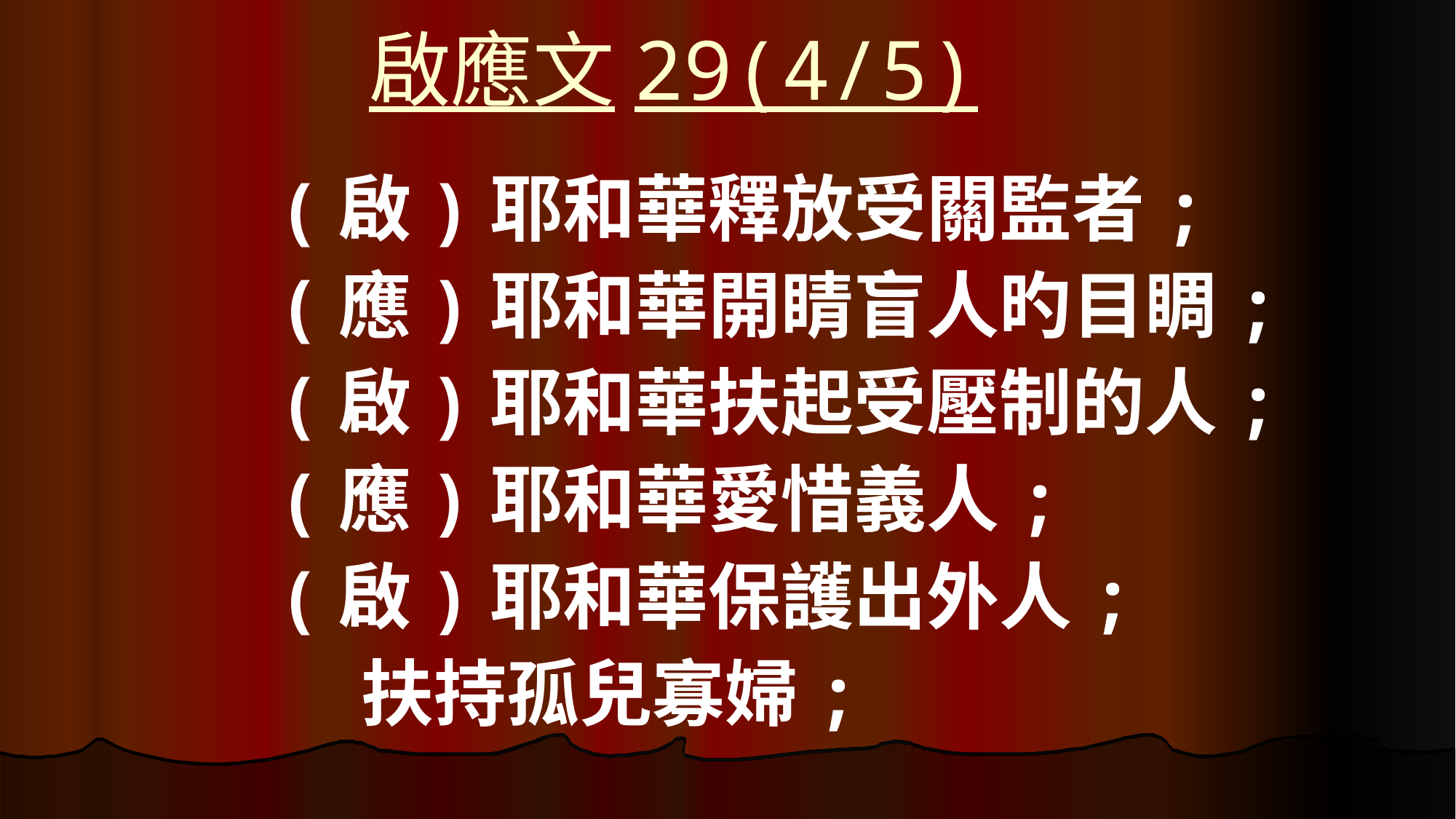

# 啟應文29(4/5)
(啟)耶和華釋放受關監者;
(應)耶和華開睛盲人旳目睭;
(啟)耶和華扶起受壓制的人;
(應)耶和華愛惜義人;
(啟)耶和華保護出外人;
    扶持孤兒寡婦;